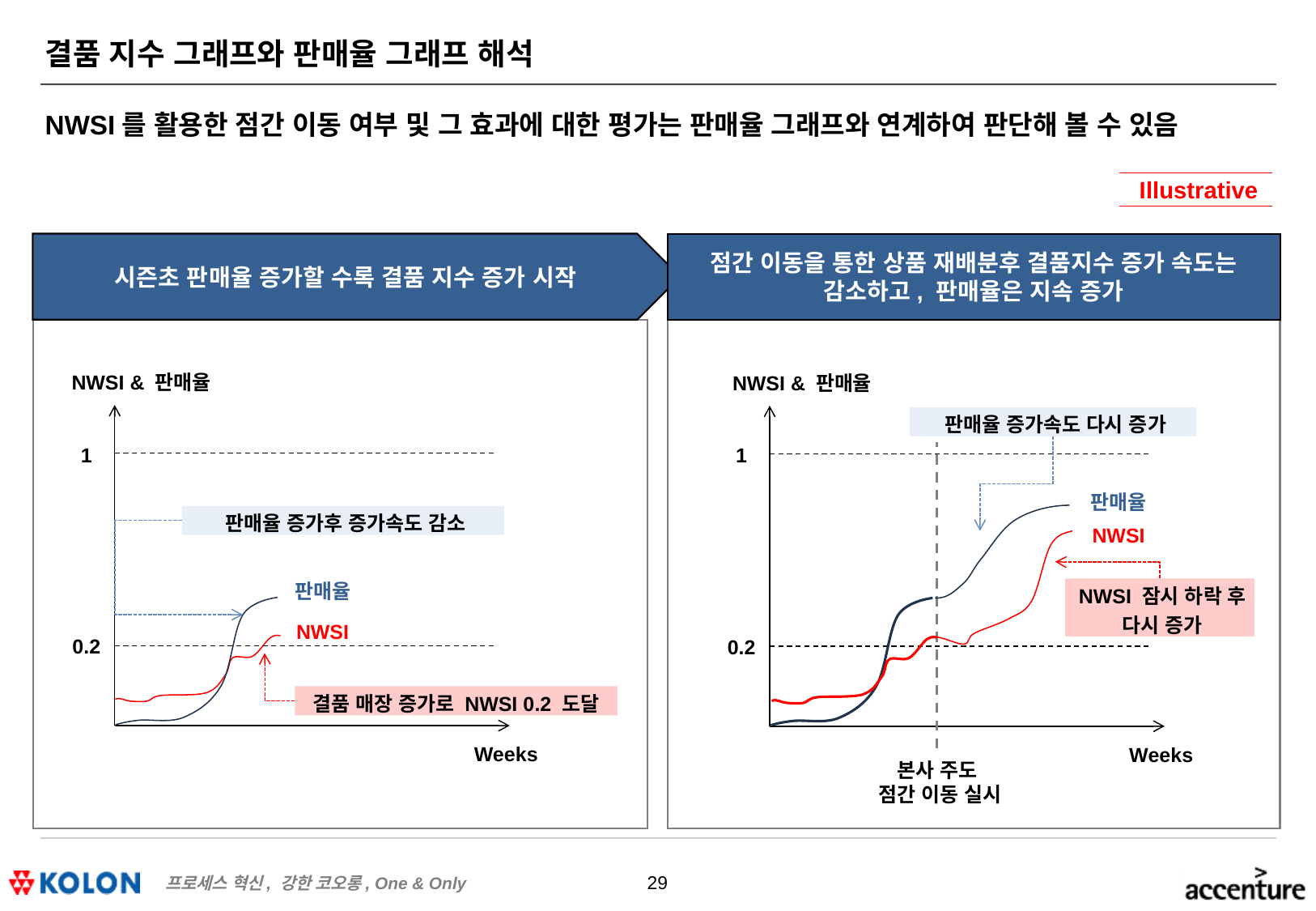

# 결품 지수 그래프와 판매율 그래프 해석
NWSI를 활용한 점간 이동 여부 및 그 효과에 대한 평가는 판매율 그래프와 연계하여 판단해 볼 수 있음
Illustrative
시즌초 판매율 증가할 수록 결품 지수 증가 시작
점간 이동을 통한 상품 재배분후 결품지수 증가 속도는 감소하고, 판매율은 지속 증가

NWSI & 판매율
1
판매율

NWSI

0.2

Weeks
본사 주도
점간 이동 실시

NWSI & 판매율
1
판매율

NWSI
0.2

Weeks
판매율 증가속도 다시 증가
NWSI 잠시 하락 후 다시 증가
판매율 증가후 증가속도 감소
결품 매장 증가로 NWSI 0.2 도달